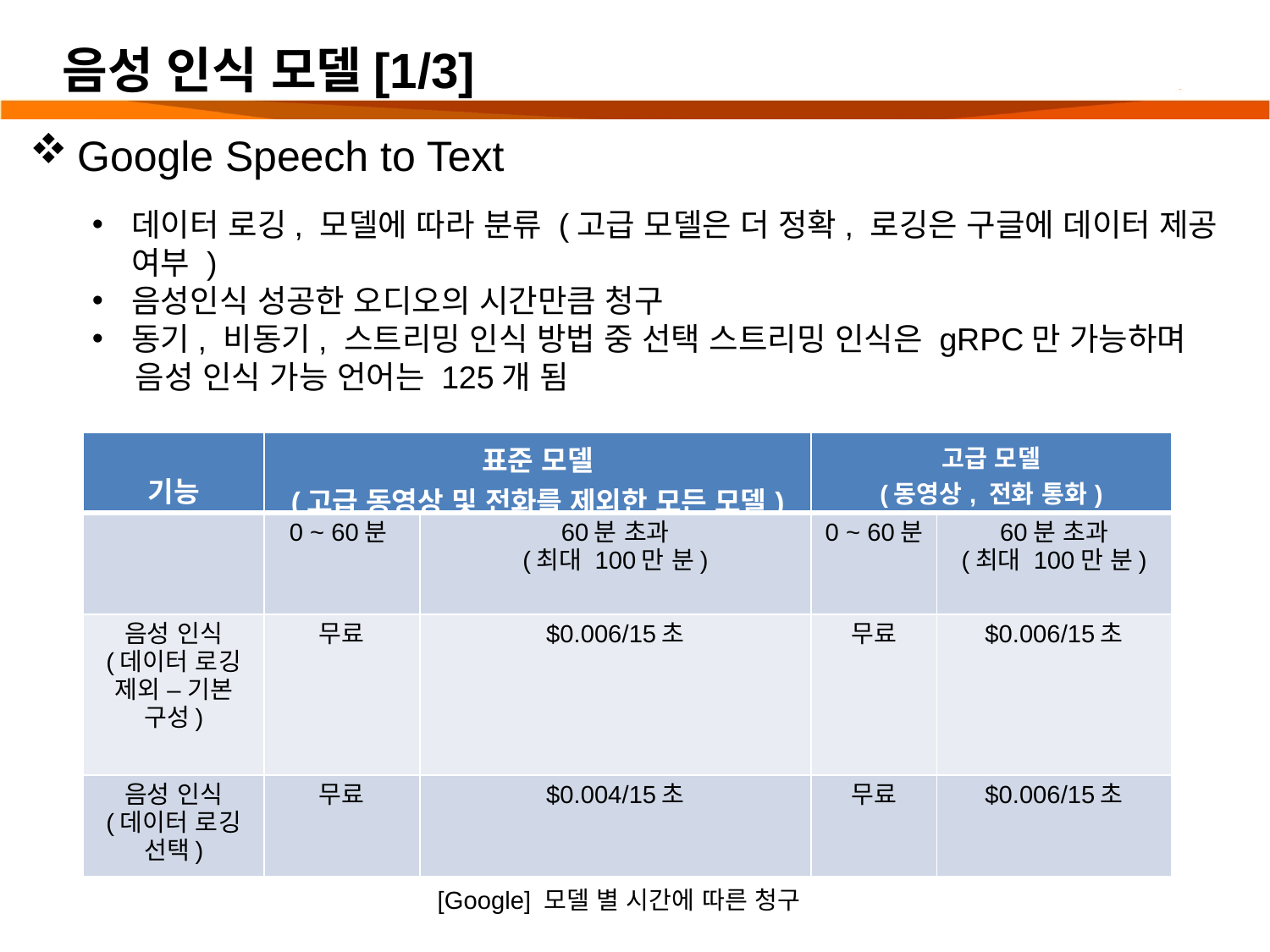

# 음성 인식 모델[1/3]
Google Speech to Text
데이터 로깅, 모델에 따라 분류 (고급 모델은 더 정확, 로깅은 구글에 데이터 제공 여부 )
음성인식 성공한 오디오의 시간만큼 청구
동기, 비동기, 스트리밍 인식 방법 중 선택 스트리밍 인식은 gRPC만 가능하며
    음성 인식 가능 언어는 125개 됨

| 기능 | 표준 모델 (고급 동영상 및 전화를 제외한 모든 모델) |  | 고급 모델 (동영상, 전화 통화) |  |
| --- | --- | --- | --- | --- |
|  | 0 ~ 60분 | 60분 초과 (최대 100만 분) | 0 ~ 60분 | 60분 초과 (최대 100만 분) |
| 음성 인식 (데이터 로깅 제외 – 기본 구성) | 무료 | $0.006/15초 | 무료 | $0.006/15초 |
| 음성 인식 (데이터 로깅 선택) | 무료 | $0.004/15초 | 무료 | $0.006/15초 |
[Google] 모델 별 시간에 따른 청구
[Google] 모델 별 시간에 따른 청구